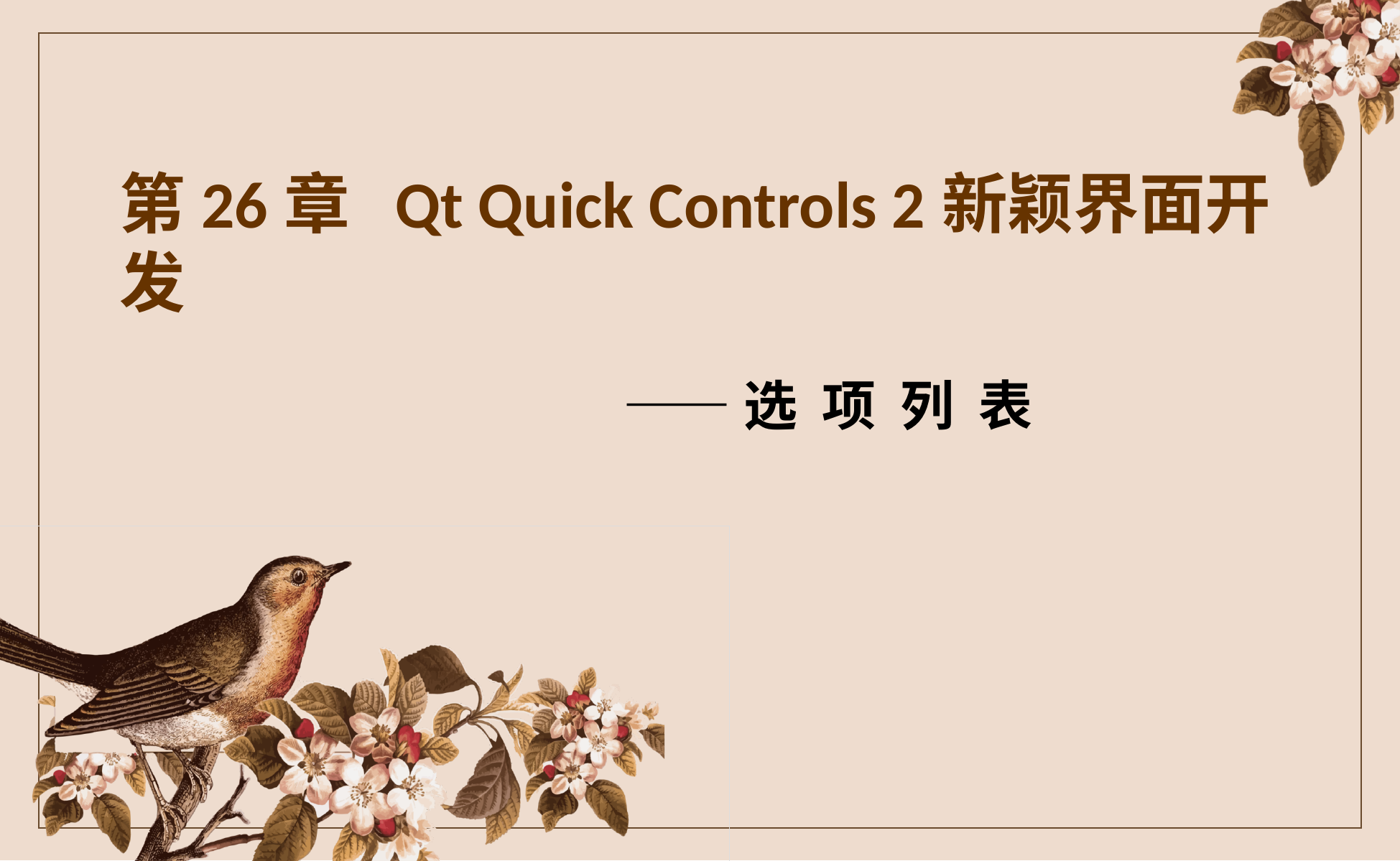

第26章  Qt Quick Controls 2新颖界面开发
——选  项  列  表